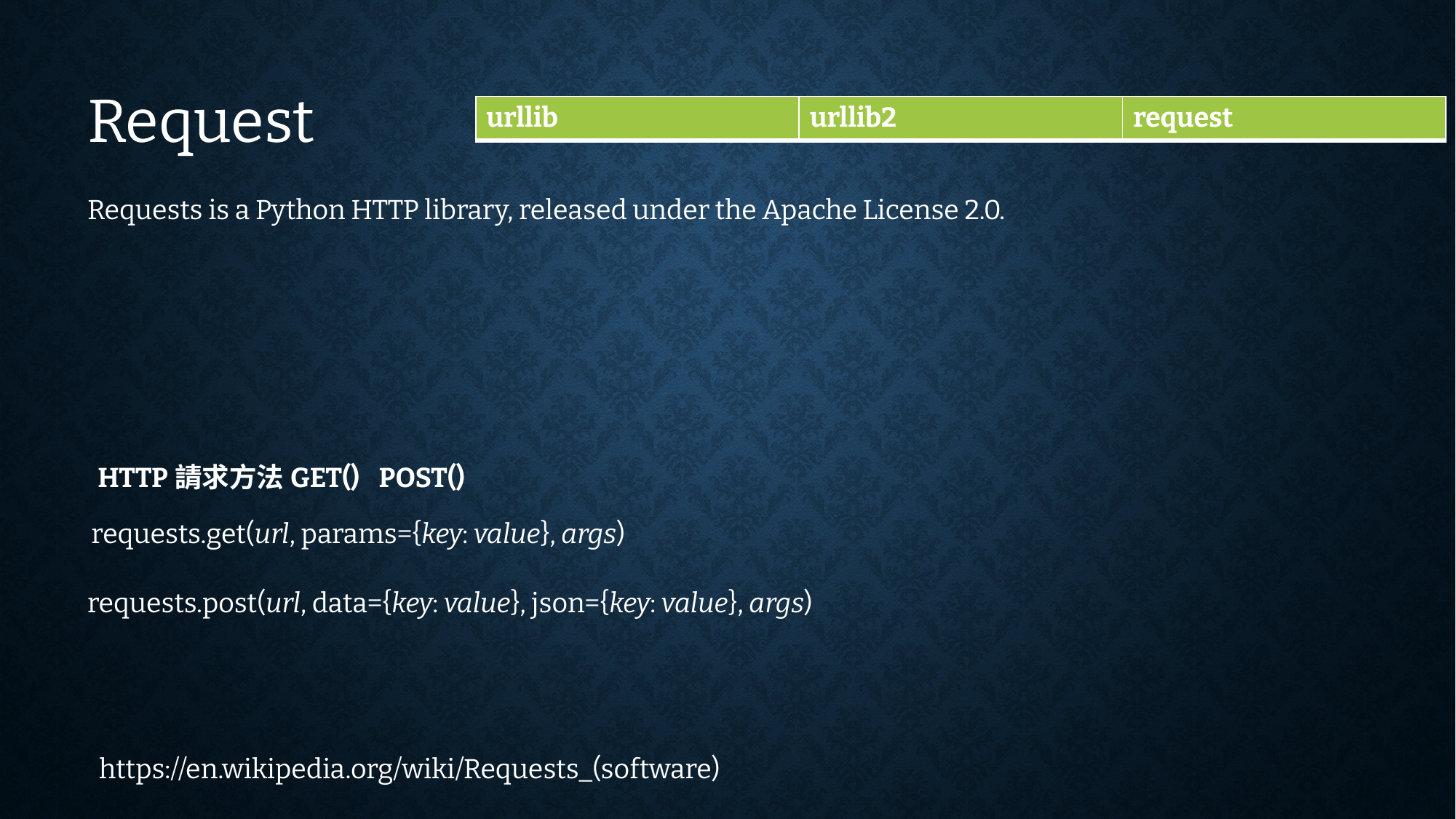

Request
| urllib | urllib2 | request |
| --- | --- | --- |
Requests is a Python HTTP library, released under the Apache License 2.0.
HTTP請求方法GET()    POST()
requests.get(url, params={key: value}, args)
requests.post(url, data={key: value}, json={key: value}, args)
https://en.wikipedia.org/wiki/Requests_(software)